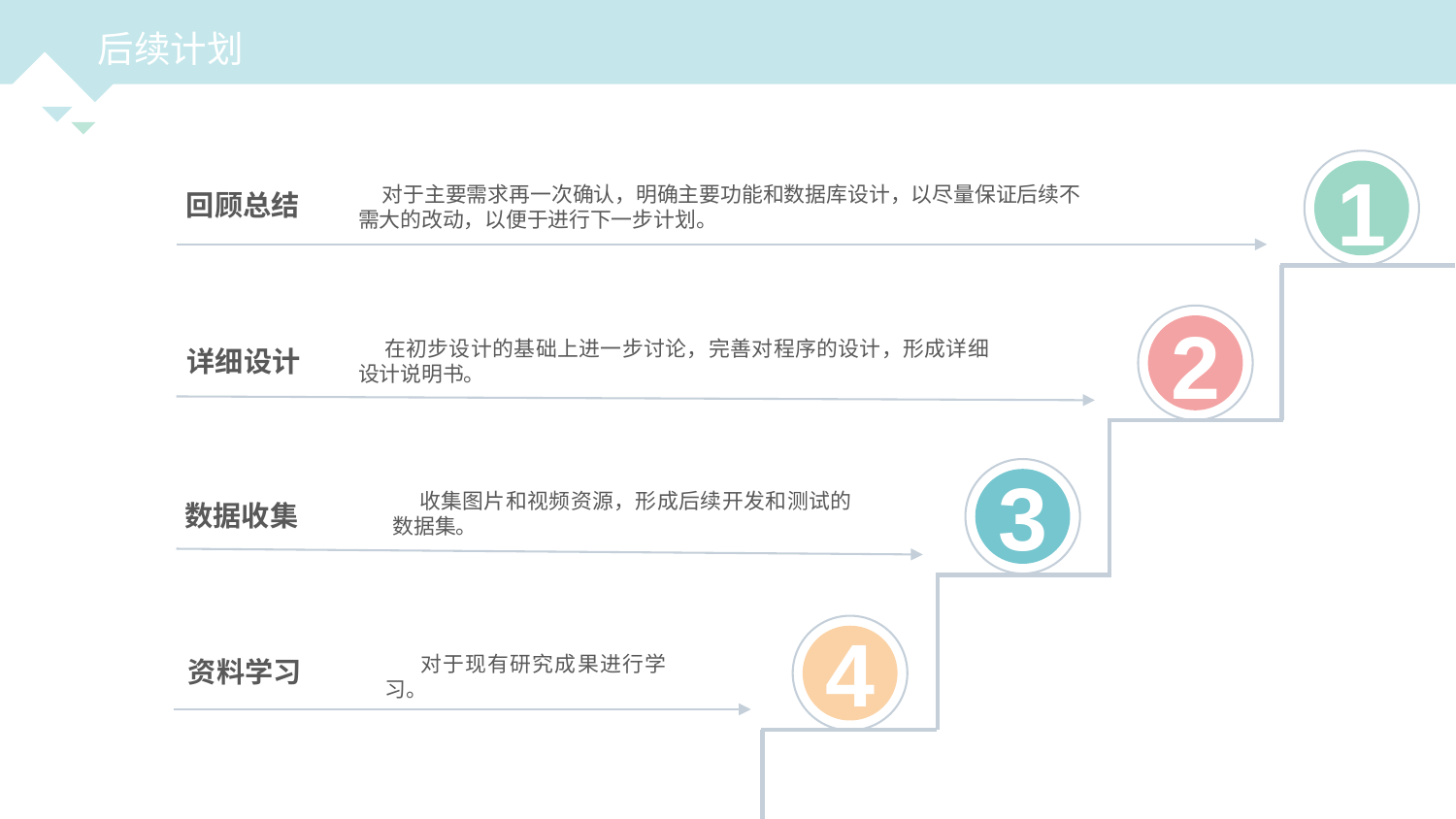

后续计划
1

    对于主要需求再一次确认，明确主要功能和数据库设计，以尽量保证后续不需大的改动，以便于进行下一步计划。
回顾总结
2

    在初步设计的基础上进一步讨论，完善对程序的设计，形成详细设计说明书。
详细设计
3

    收集图片和视频资源，形成后续开发和测试的数据集。
数据收集
4

     对于现有研究成果进行学习。
资料学习